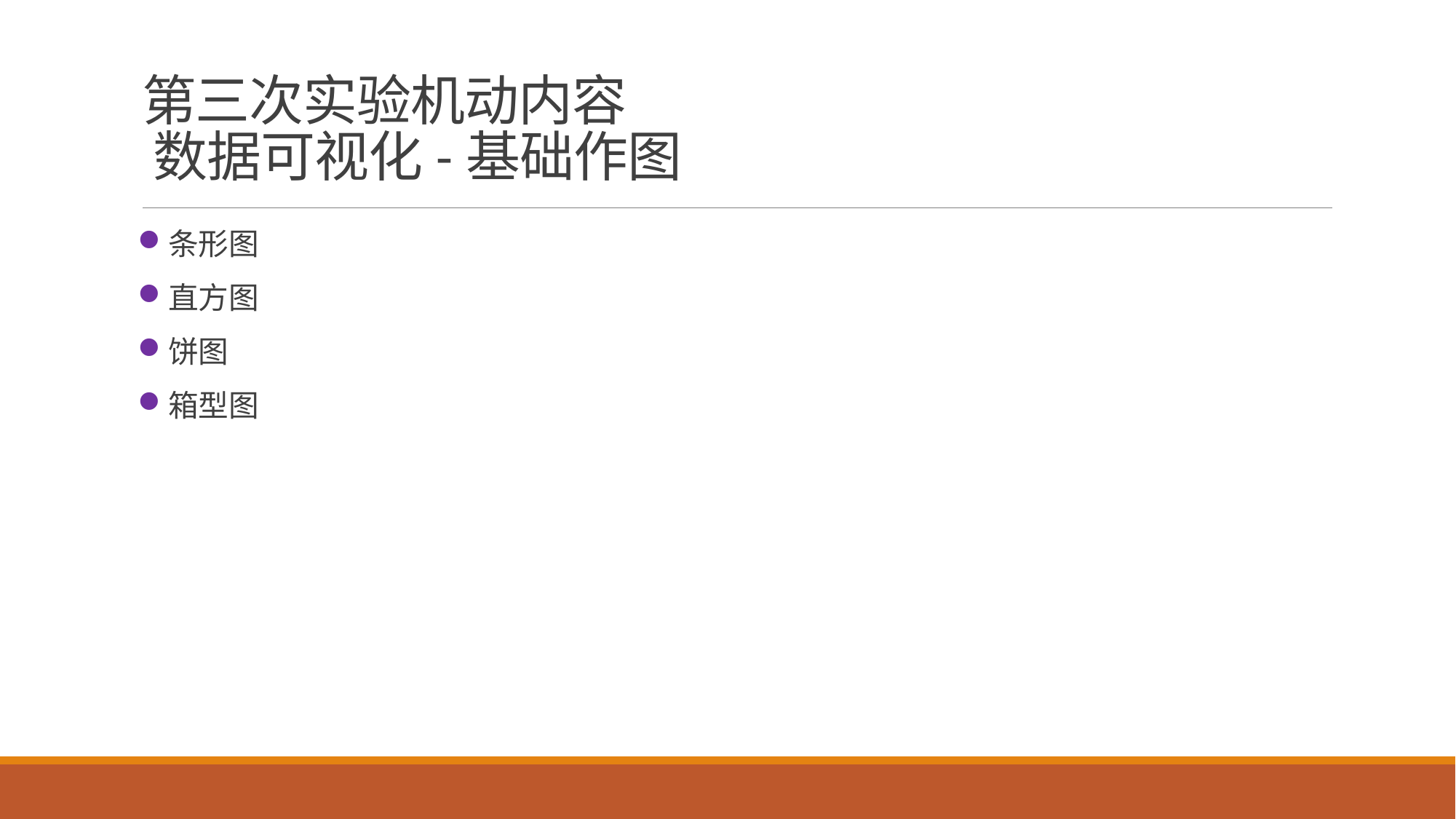

# 第三次实验机动内容 数据可视化-基础作图
条形图
直方图
饼图
箱型图